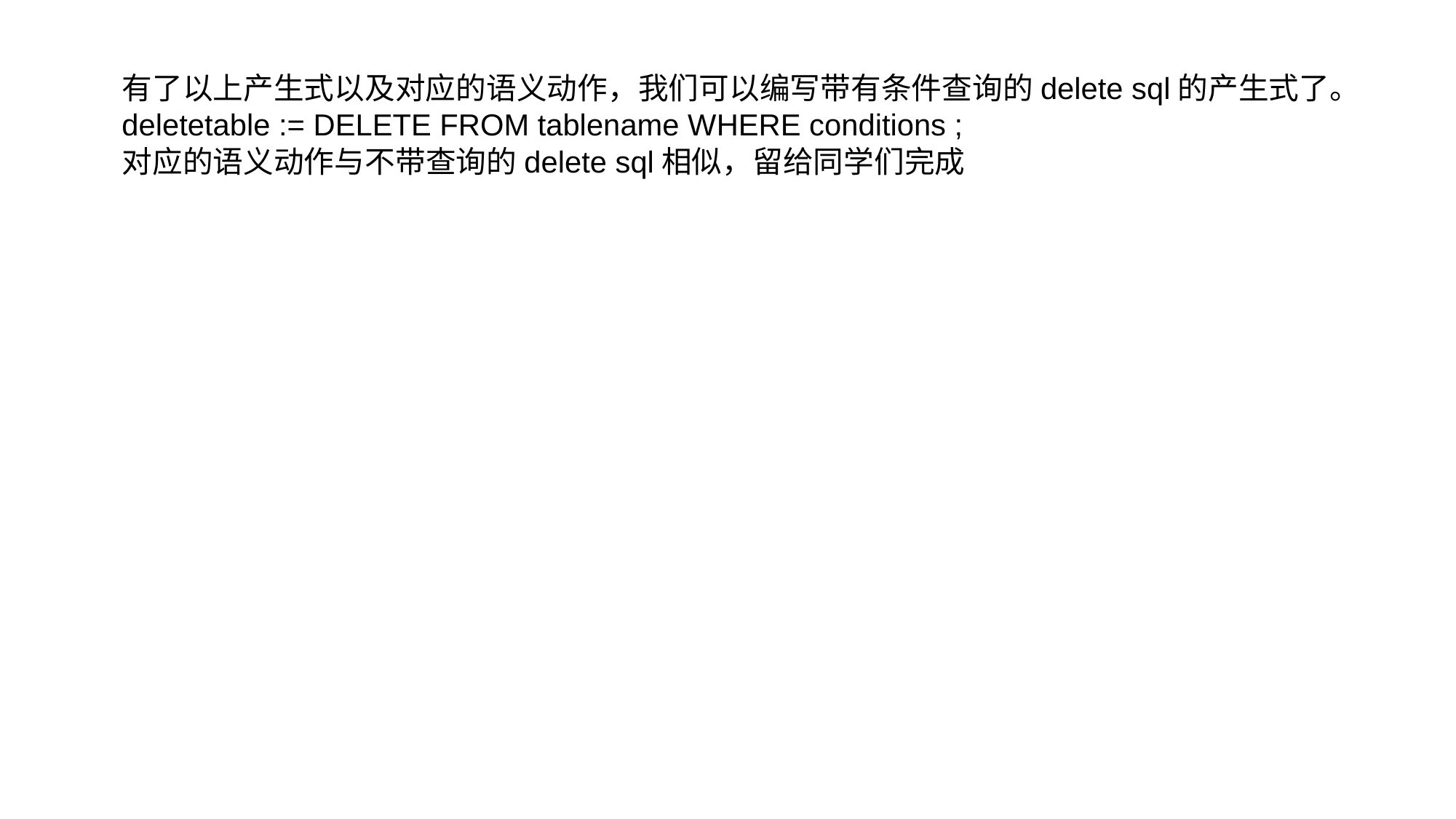

有了以上产生式以及对应的语义动作，我们可以编写带有条件查询的delete sql的产生式了。
deletetable := DELETE FROM tablename WHERE conditions ;
对应的语义动作与不带查询的delete sql相似，留给同学们完成